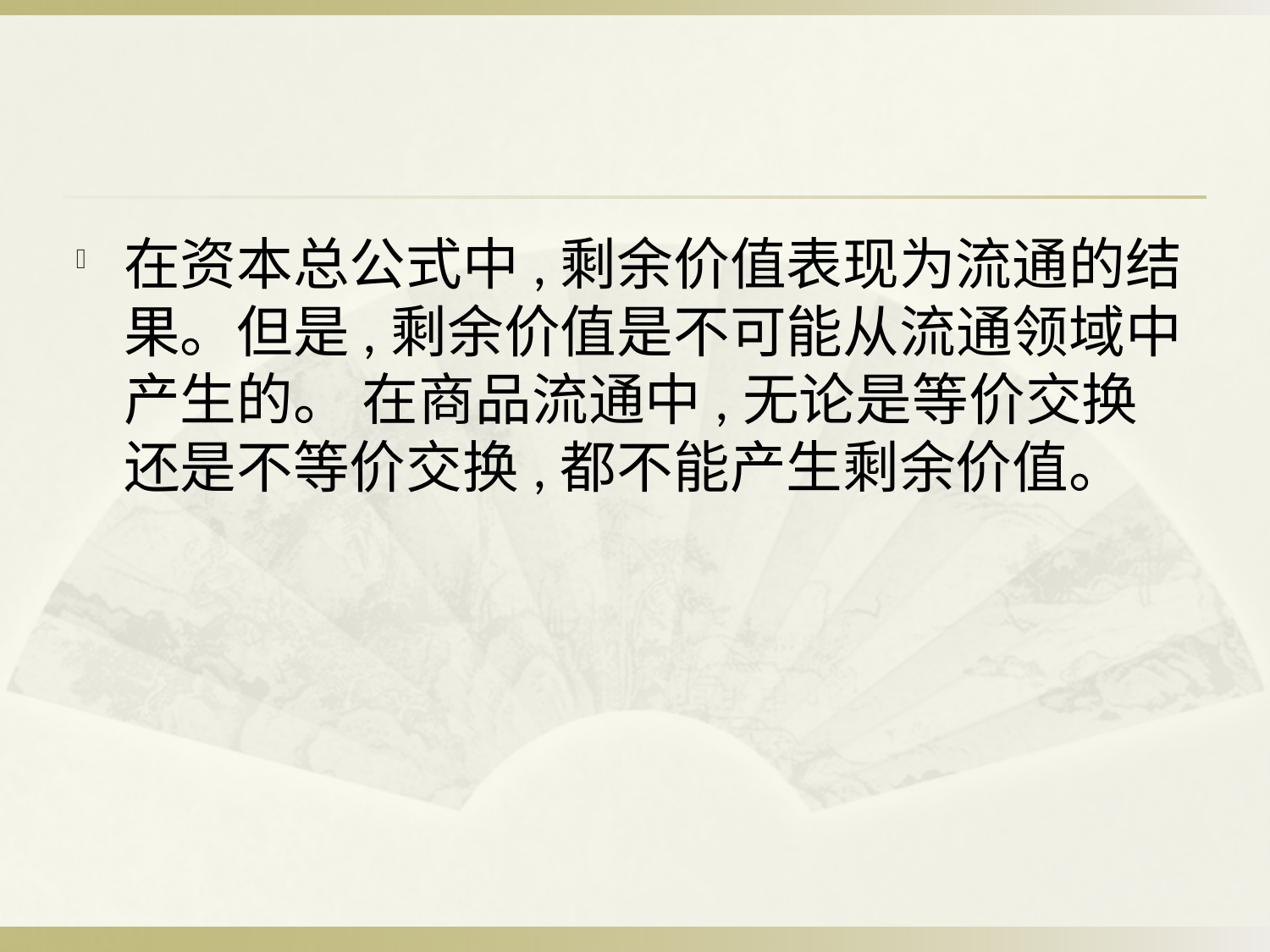

#
在资本总公式中,剩余价值表现为流通的结果。但是,剩余价值是不可能从流通领域中产生的。 在商品流通中,无论是等价交换还是不等价交换,都不能产生剩余价值。